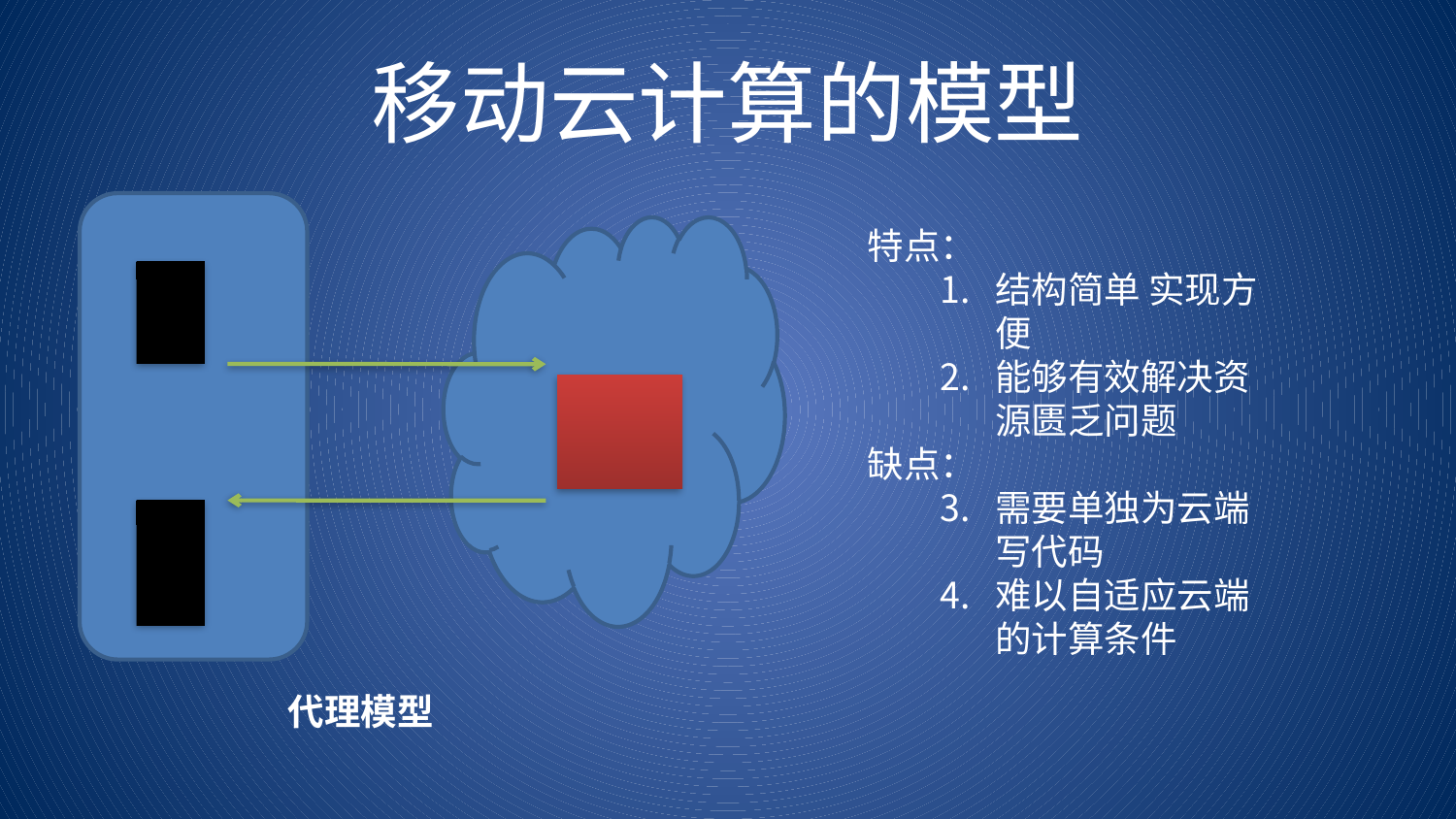

# 移动云计算的模型

特点：
结构简单 实现方便
能够有效解决资源匮乏问题
缺点：
需要单独为云端写代码
难以自适应云端的计算条件

代理模型